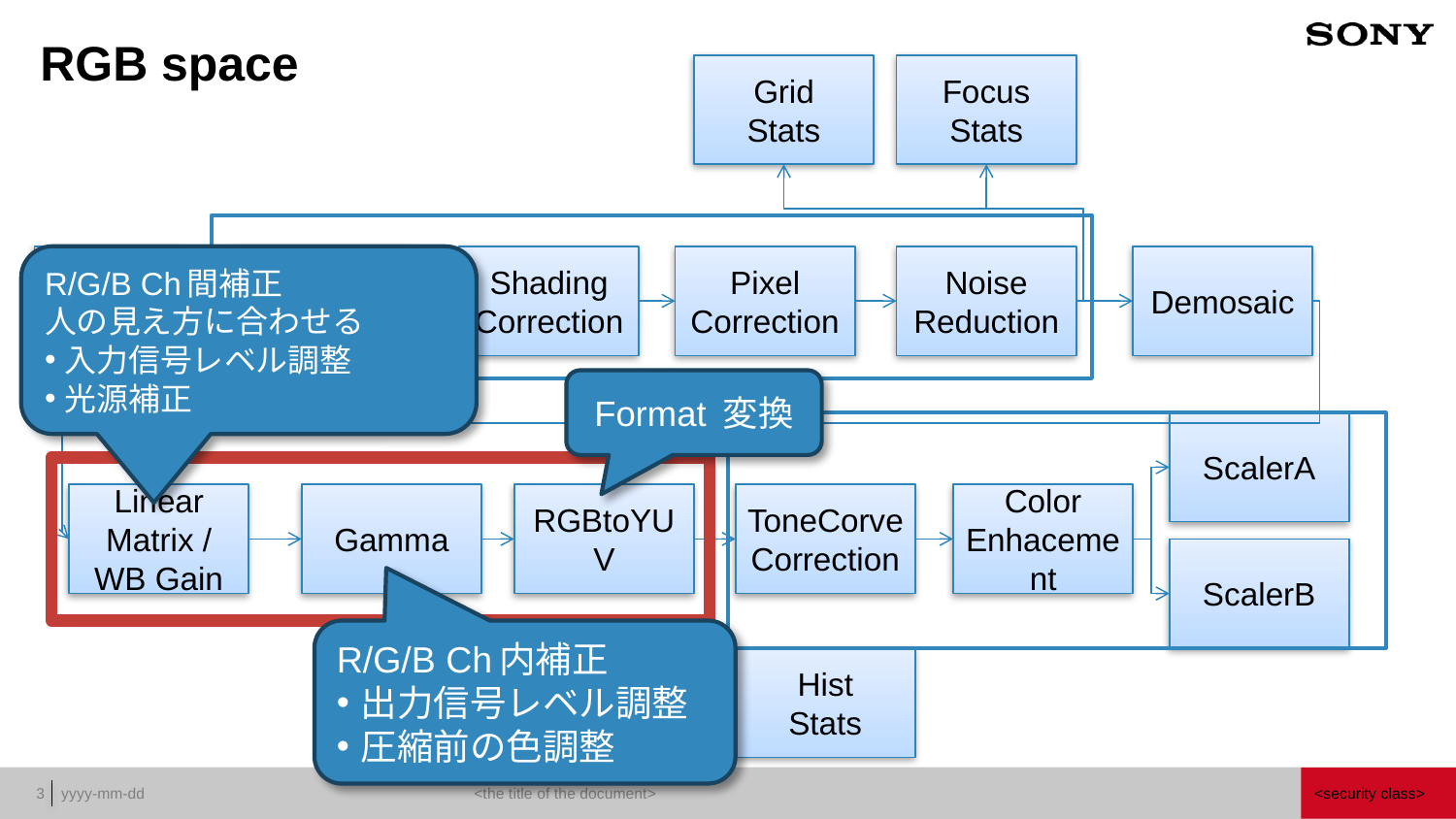

# RGB space
Grid
Stats
Focus
Stats

R/G/B Ch間補正
人の見え方に合わせる
 入力信号レベル調整
 光源補正
Sensor
BlackLevel
Shading
Correction
Pixel
Correction
Noise
Reduction
Demosaic
Format 変換

ScalerA

Linear
Matrix /
WB Gain
Gamma
RGBtoYUV
ToneCorveCorrection
Color Enhacement
ScalerB
R/G/B Ch内補正
 出力信号レベル調整
 圧縮前の色調整
Hist
Stats